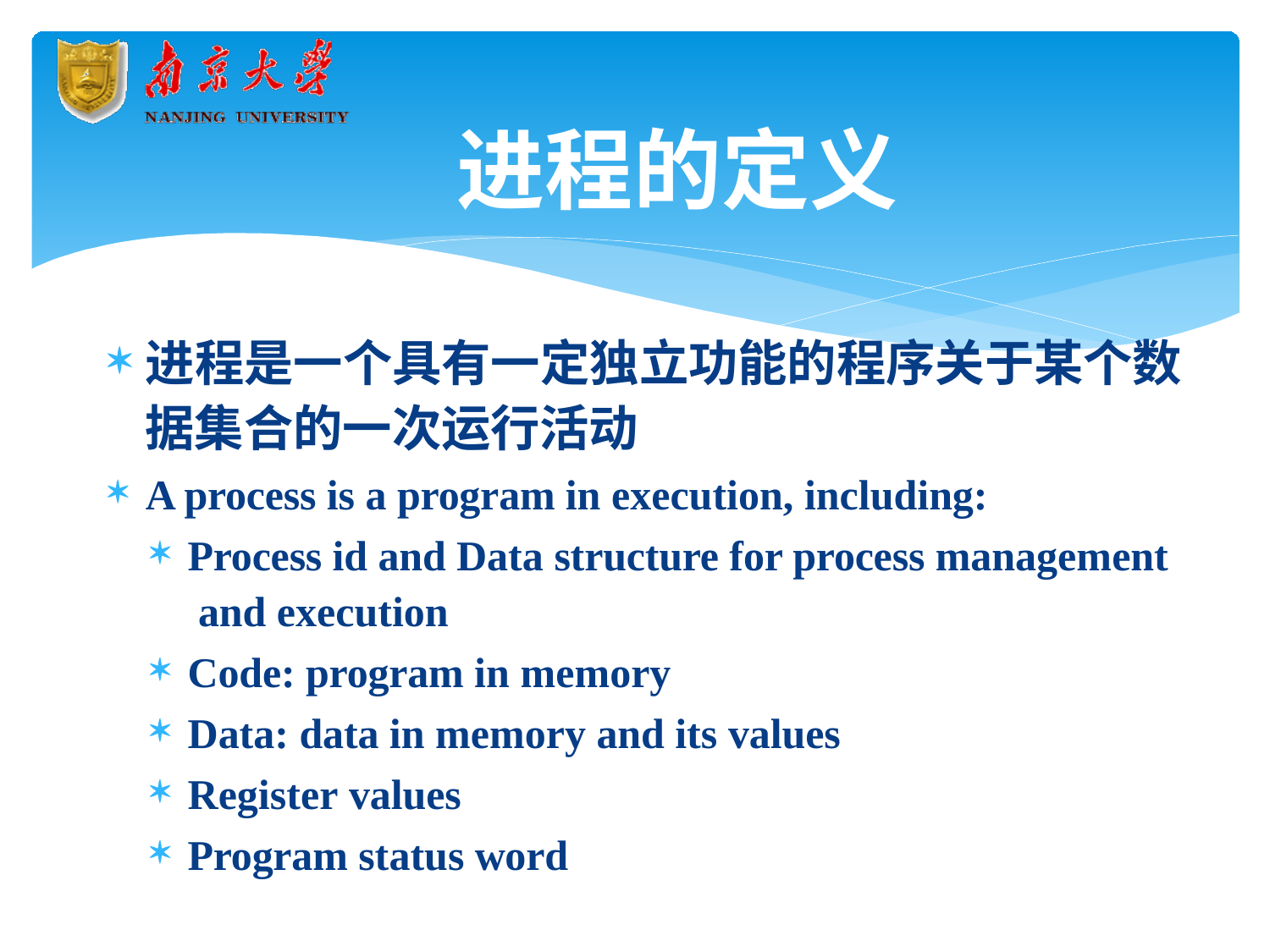

# 进程的定义
进程是一个具有一定独立功能的程序关于某个数 据集合的一次运行活动
A process is a program in execution, including:
Process id and Data structure for process management  and execution
Code: program in memory
Data: data in memory and its values
Register values
Program status word